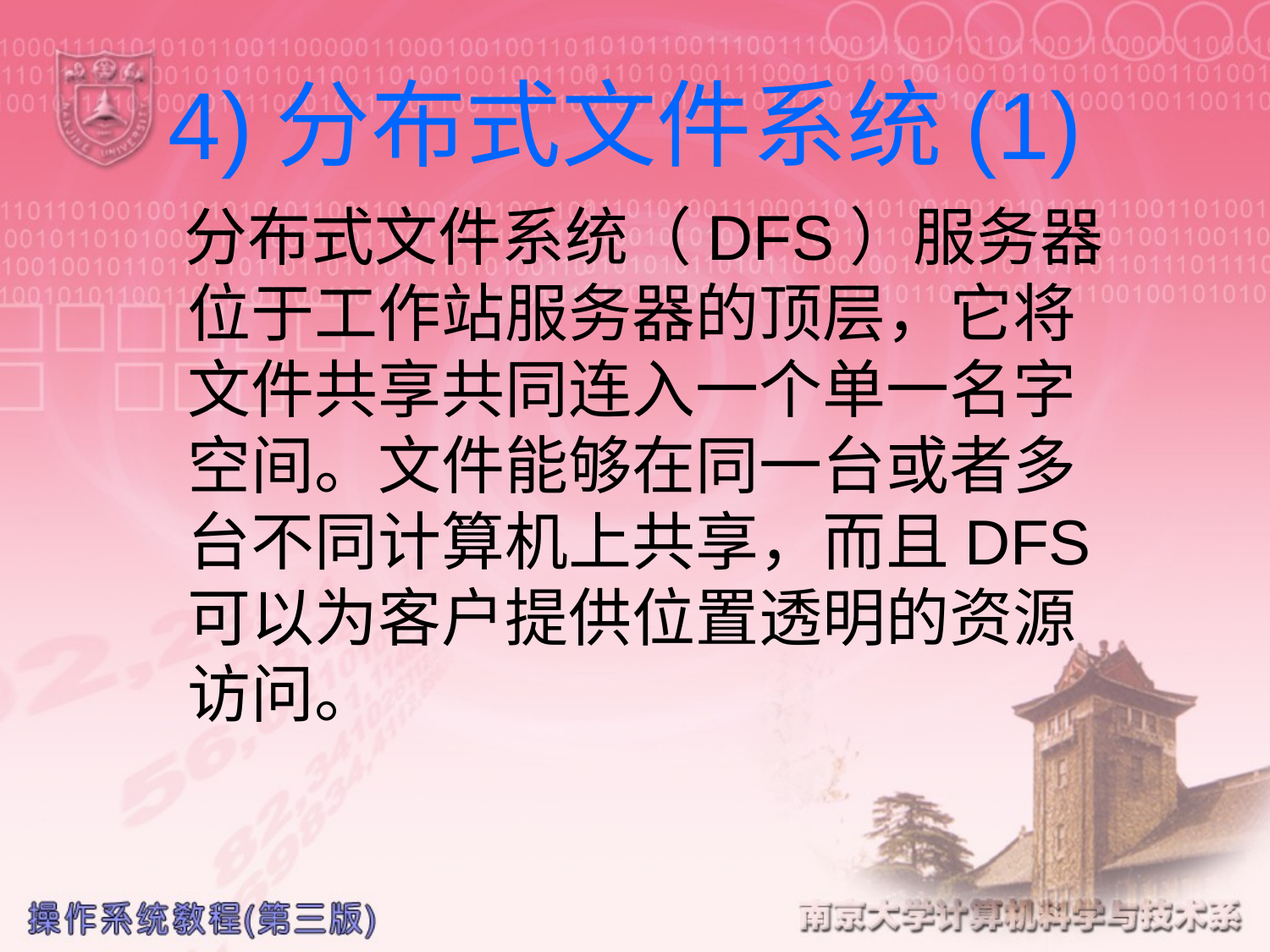

# 4)分布式文件系统(1)
   分布式文件系统（DFS）服务器位于工作站服务器的顶层，它将文件共享共同连入一个单一名字空间。文件能够在同一台或者多台不同计算机上共享，而且DFS可以为客户提供位置透明的资源访问。